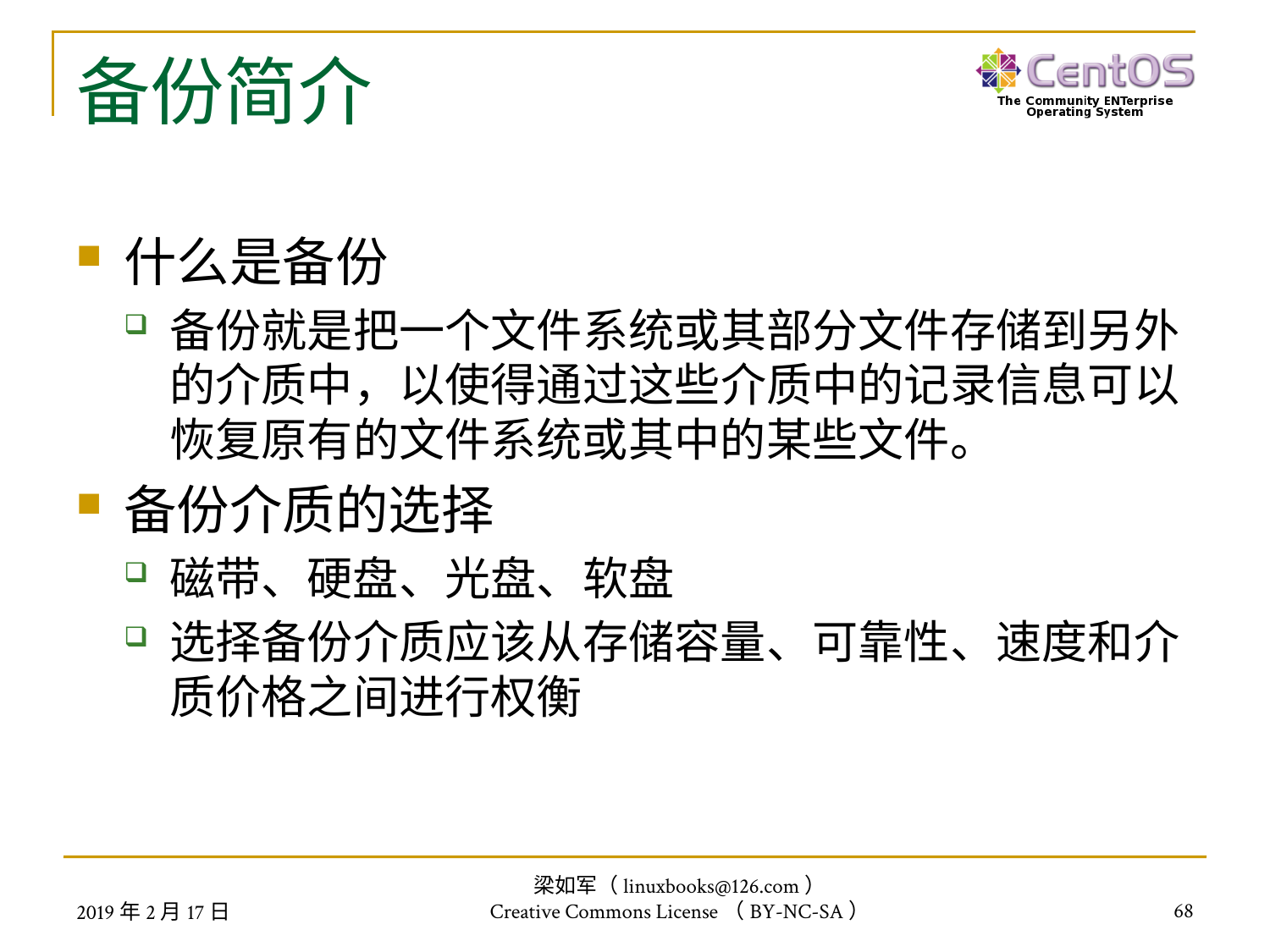

# 备份简介
什么是备份
备份就是把一个文件系统或其部分文件存储到另外的介质中，以使得通过这些介质中的记录信息可以恢复原有的文件系统或其中的某些文件。
备份介质的选择
磁带、硬盘、光盘、软盘
选择备份介质应该从存储容量、可靠性、速度和介质价格之间进行权衡

梁如军（linuxbooks@126.com）
Creative Commons License（BY-NC-SA）
2019年2月17日
68